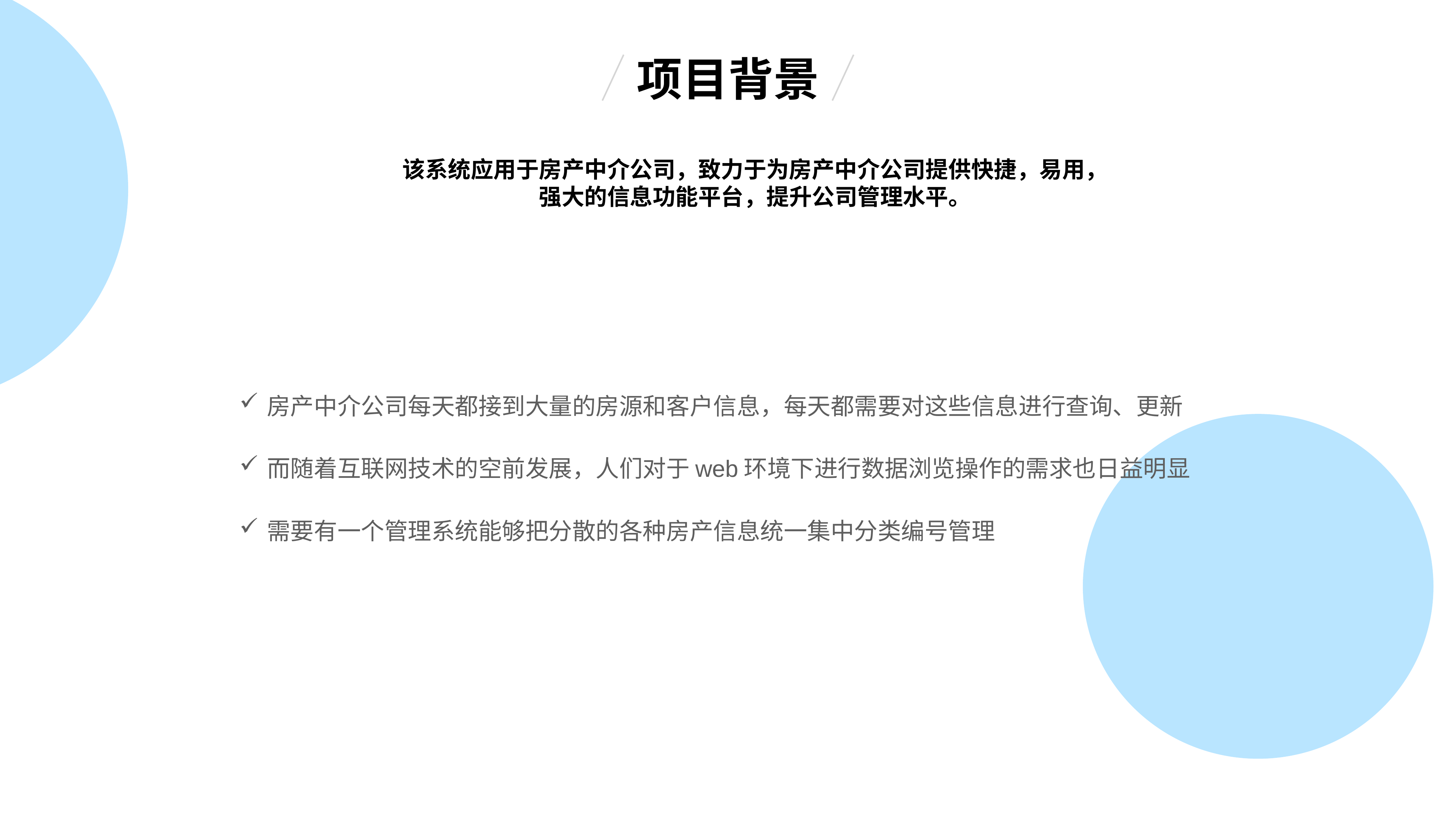

项目背景

该系统应用于房产中介公司，致力于为房产中介公司提供快捷，易用，强大的信息功能平台，提升公司管理水平。
房产中介公司每天都接到大量的房源和客户信息，每天都需要对这些信息进行查询、更新
而随着互联网技术的空前发展，人们对于web环境下进行数据浏览操作的需求也日益明显
需要有一个管理系统能够把分散的各种房产信息统一集中分类编号管理